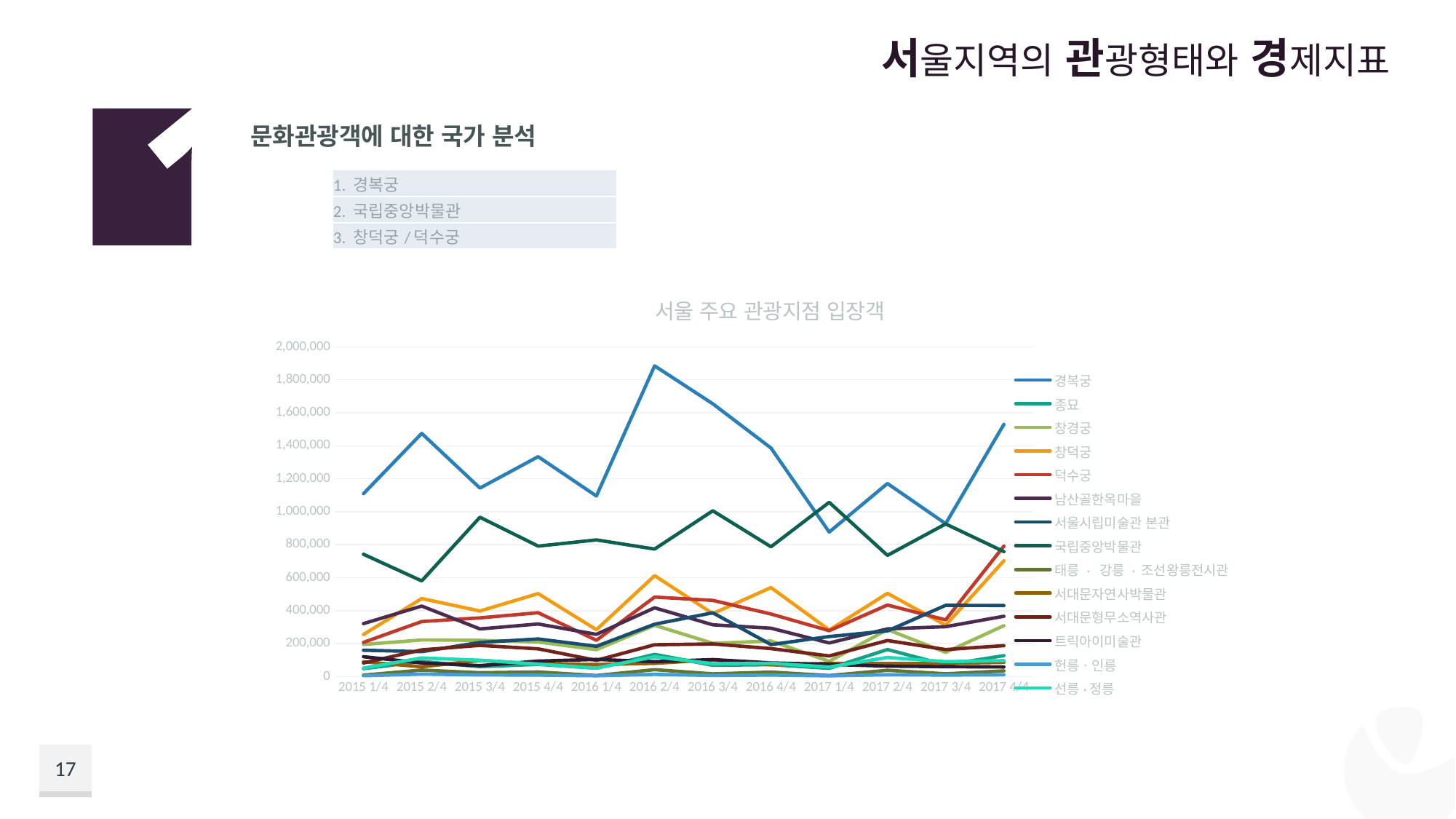

서울지역의 관광형태와 경제지표

문화관광객에 대한 국가 분석
| 1. 경복궁 |
| --- |
| 2. 국립중앙박물관 |
| 3. 창덕궁/덕수궁 |

### Chart: 서울 주요 관광지점 입장객

| Category | 경복궁 | 종묘 | 창경궁 | 창덕궁 | 덕수궁 | 남산골한옥마을 | 서울시립미술관 본관 | 국립중앙박물관 | 태릉 ·  강릉 · 조선왕릉전시관 | 서대문자연사박물관 | 서대문형무소역사관 | 트릭아이미술관 | 헌릉ㆍ인릉 | 선릉·정릉 |
|---|---|---|---|---|---|---|---|---|---|---|---|---|---|---|
| 2015 1/4 | 1109229.0 | 48481.0 | 195649.0 | 256070.0 | 208216.0 | 321813.0 | 160563.0 | 742185.0 | 9896.0 | 90794.0 | 83218.0 | 121405.0 | 6103.0 | 52312.0 |
| 2015 2/4 | 1474880.0 | 92539.0 | 222612.0 | 473941.0 | 334438.0 | 428128.0 | 151651.0 | 580588.0 | 40212.0 | 59959.0 | 162671.0 | 83552.0 | 15733.0 | 113613.0 |
| 2015 3/4 | 1143476.0 | 60930.0 | 220538.0 | 398144.0 | 356438.0 | 289721.0 | 207907.0 | 966491.0 | 23985.0 | 98803.0 | 189929.0 | 67437.0 | 11106.0 | 99970.0 |
| 2015 4/4 | 1333948.0 | 74783.0 | 210290.0 | 503842.0 | 387889.0 | 319695.0 | 228947.0 | 791313.0 | 28790.0 | 77581.0 | 168903.0 | 94735.0 | 9715.0 | 76741.0 |
| 2016 1/4 | 1095301.0 | 51737.0 | 164092.0 | 284819.0 | 220881.0 | 256714.0 | 184356.0 | 829230.0 | 7102.0 | 73940.0 | 99091.0 | 104944.0 | 5735.0 | 52203.0 |
| 2016 2/4 | 1884234.0 | 135466.0 | 311800.0 | 612379.0 | 482625.0 | 417534.0 | 318209.0 | 773789.0 | 42873.0 | 80877.0 | 193735.0 | 91409.0 | 14259.0 | 120945.0 |
| 2016 3/4 | 1654309.0 | 69220.0 | 202655.0 | 382564.0 | 462620.0 | 314654.0 | 387436.0 | 1005654.0 | 17366.0 | 102224.0 | 198606.0 | 103762.0 | 7673.0 | 78779.0 |
| 2016 4/4 | 1386274.0 | 72980.0 | 216590.0 | 540274.0 | 380000.0 | 293938.0 | 194693.0 | 787586.0 | 27940.0 | 72449.0 | 170404.0 | 83838.0 | 10014.0 | 81791.0 |
| 2017 1/4 | 876537.0 | 50760.0 | 93171.0 | 282796.0 | 279040.0 | 204605.0 | 243586.0 | 1056930.0 | 7080.0 | 80765.0 | 125854.0 | 74612.0 | 5252.0 | 58742.0 |
| 2017 2/4 | 1171214.0 | 164678.0 | 286080.0 | 505231.0 | 434512.0 | 289809.0 | 277374.0 | 735515.0 | 38997.0 | 79710.0 | 219440.0 | 64212.0 | 12010.0 | 116535.0 |
| 2017 3/4 | 927524.0 | 72052.0 | 147425.0 | 312286.0 | 344523.0 | 303141.0 | 432722.0 | 925781.0 | 17908.0 | 80957.0 | 164549.0 | 60723.0 | 10068.0 | 91415.0 |
| 2017 4/4 | 1529717.0 | 127706.0 | 309296.0 | 702721.0 | 791729.0 | 366440.0 | 431527.0 | 758380.0 | 35238.0 | 86995.0 | 188137.0 | 58957.0 | 11904.0 | 97316.0 |
17